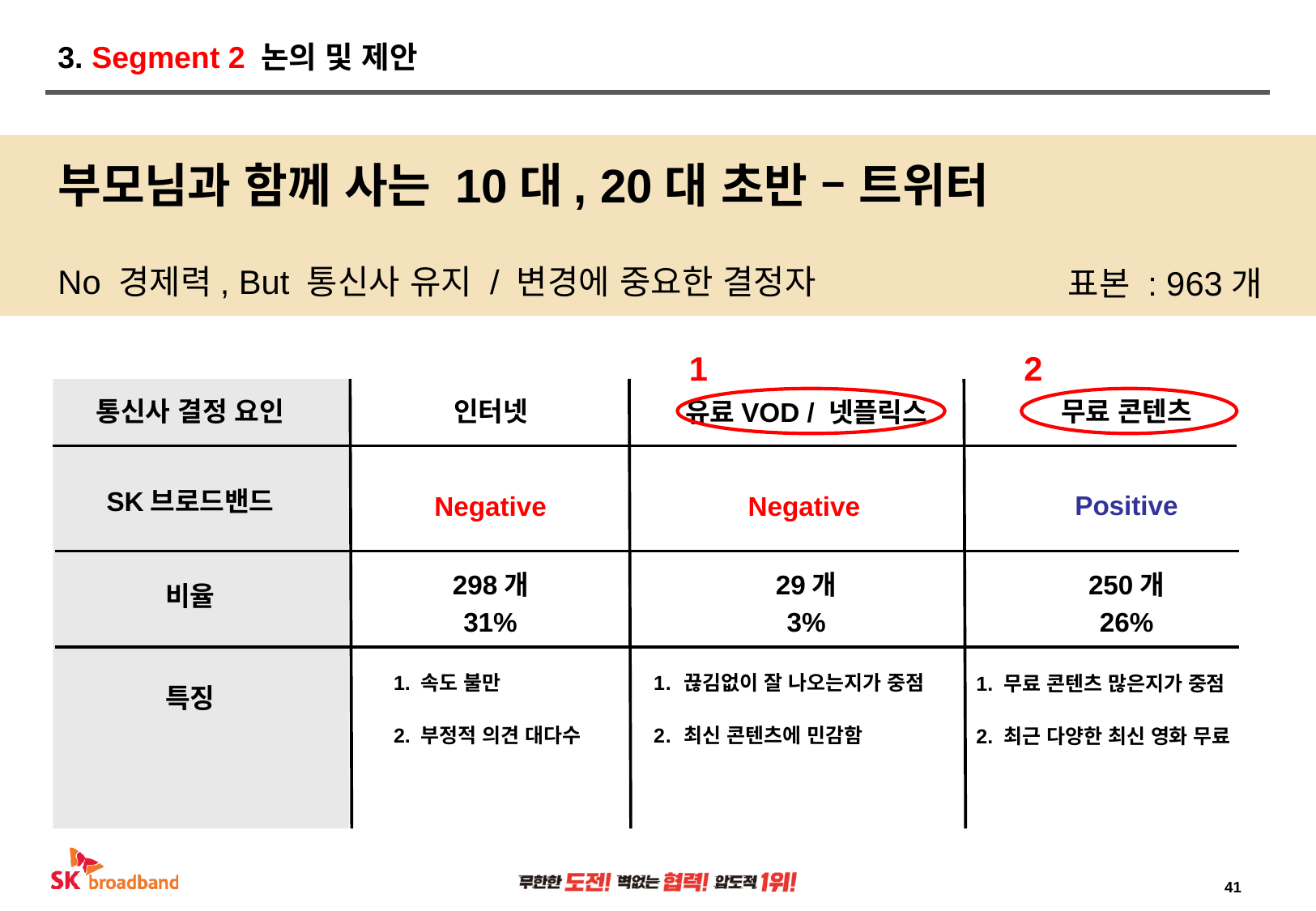

# 3. Segment 2 논의 및 제안

부모님과 함께 사는 10대, 20대 초반 – 트위터
No 경제력, But 통신사 유지 / 변경에 중요한 결정자
표본 : 963개
1
2
통신사 결정 요인
인터넷
무료 콘텐츠
유료VOD / 넷플릭스
SK브로드밴드
Positive
Negative
Negative
298개
31%
29개
3%
250개
26%
비율
1. 속도 불만
2. 부정적 의견 대다수
끊김없이 잘 나오는지가 중점
최신 콘텐츠에 민감함
1. 무료 콘텐츠 많은지가 중점
2. 최근 다양한 최신 영화 무료
특징